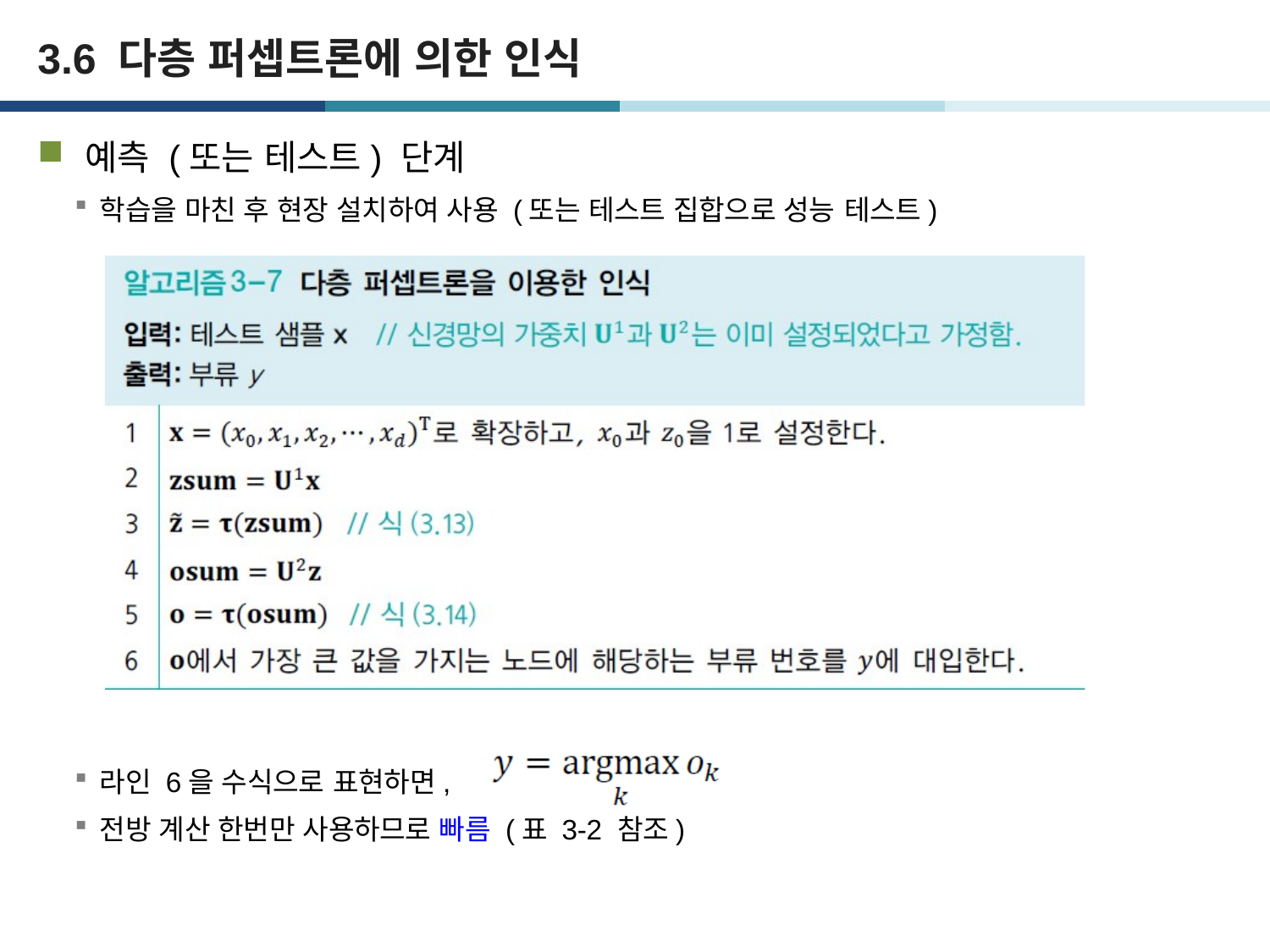

# 3.6 다층 퍼셉트론에 의한 인식
예측 (또는 테스트) 단계
학습을 마친 후 현장 설치하여 사용 (또는 테스트 집합으로 성능 테스트)

라인 6을 수식으로 표현하면,
전방 계산 한번만 사용하므로 빠름 (표 3-2 참조)